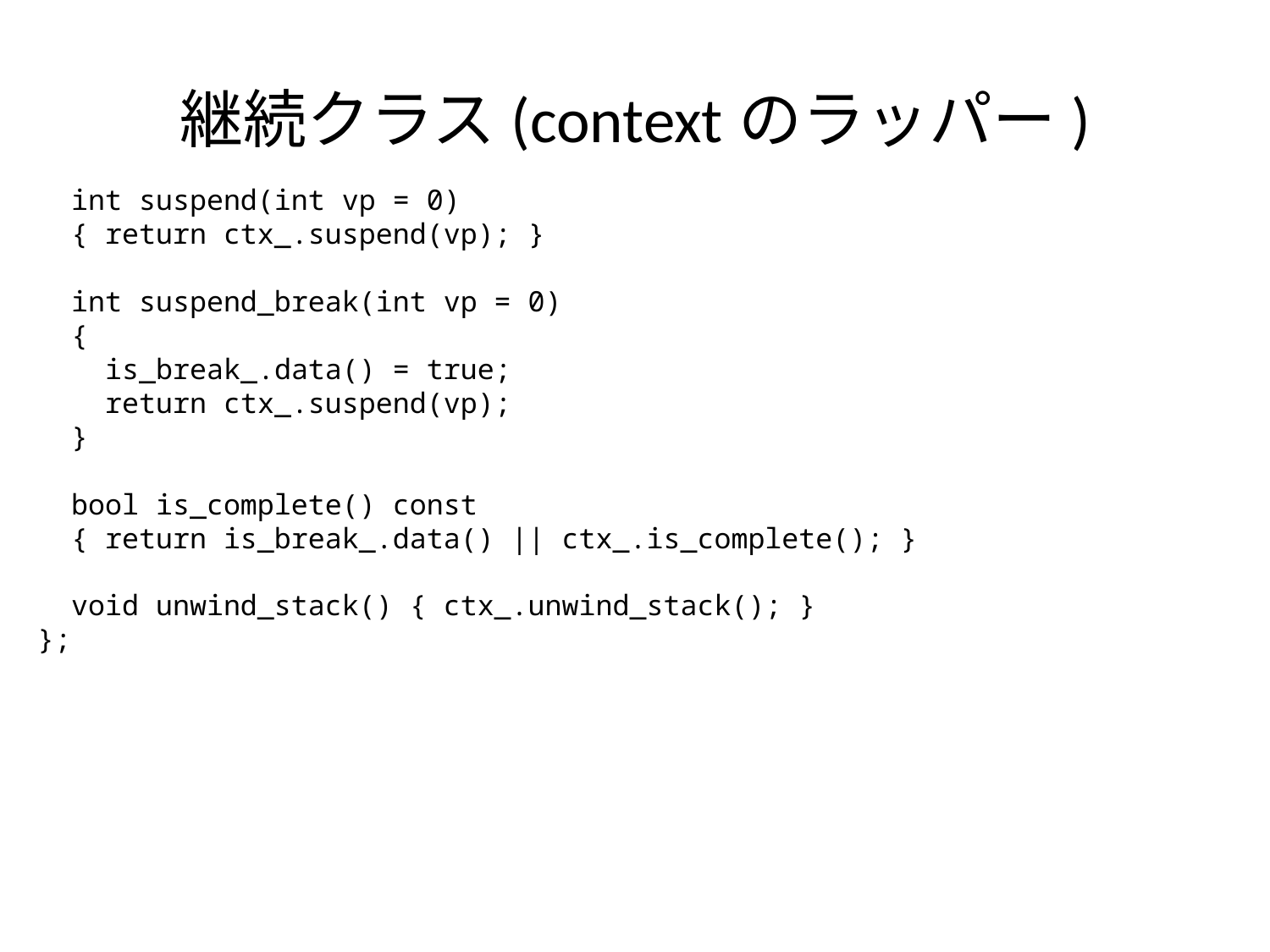

# 継続クラス(contextのラッパー)
  int suspend(int vp = 0)
  { return ctx_.suspend(vp); }

  int suspend_break(int vp = 0)
  {
    is_break_.data() = true;
    return ctx_.suspend(vp);
  }

  bool is_complete() const
  { return is_break_.data() || ctx_.is_complete(); }

  void unwind_stack() { ctx_.unwind_stack(); }
};